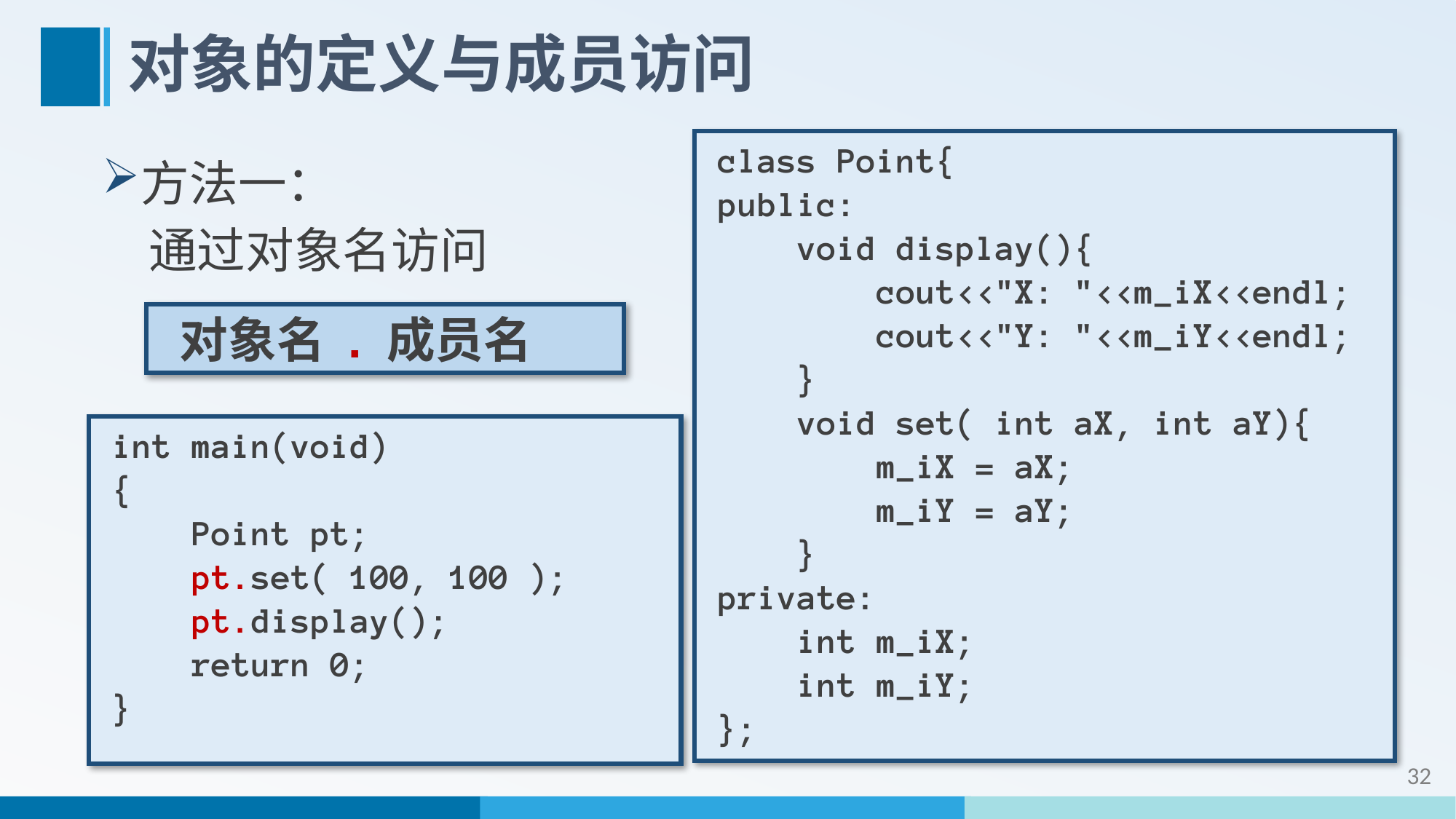

# 对象的定义与成员访问
方法一：
通过对象名访问
class Point{
public:
    void display(){
        cout<<"X: "<<m_iX<<endl;
        cout<<"Y: "<<m_iY<<endl;
    }
    void set( int aX, int aY){
        m_iX = aX;
        m_iY = aY;
    }
private:
    int m_iX;
    int m_iY;
};
 对象名 . 成员名
int main(void)
{
    Point pt;
    pt.set( 100, 100 );
    pt.display();
    return 0;
}